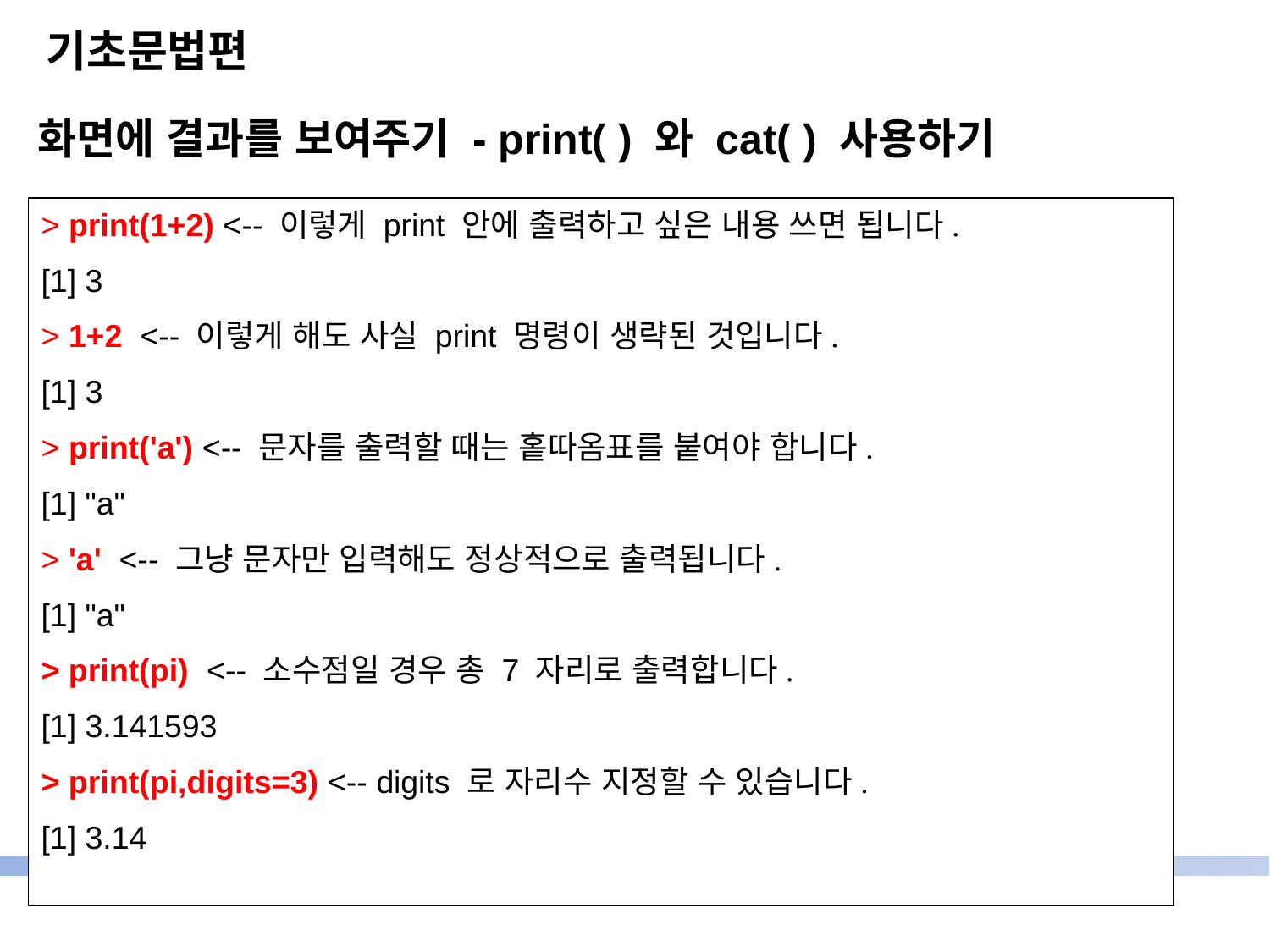

기초문법편
화면에 결과를 보여주기 - print( ) 와 cat( ) 사용하기
> print(1+2) <-- 이렇게 print 안에 출력하고 싶은 내용 쓰면 됩니다.
[1] 3
> 1+2  <-- 이렇게 해도 사실 print 명령이 생략된 것입니다.
[1] 3
> print('a') <-- 문자를 출력할 때는 홑따옴표를 붙여야 합니다.
[1] "a"
> 'a'  <-- 그냥 문자만 입력해도 정상적으로 출력됩니다.
[1] "a"
> print(pi)  <-- 소수점일 경우 총 7 자리로 출력합니다.
[1] 3.141593
> print(pi,digits=3) <-- digits 로 자리수 지정할 수 있습니다.
[1] 3.14